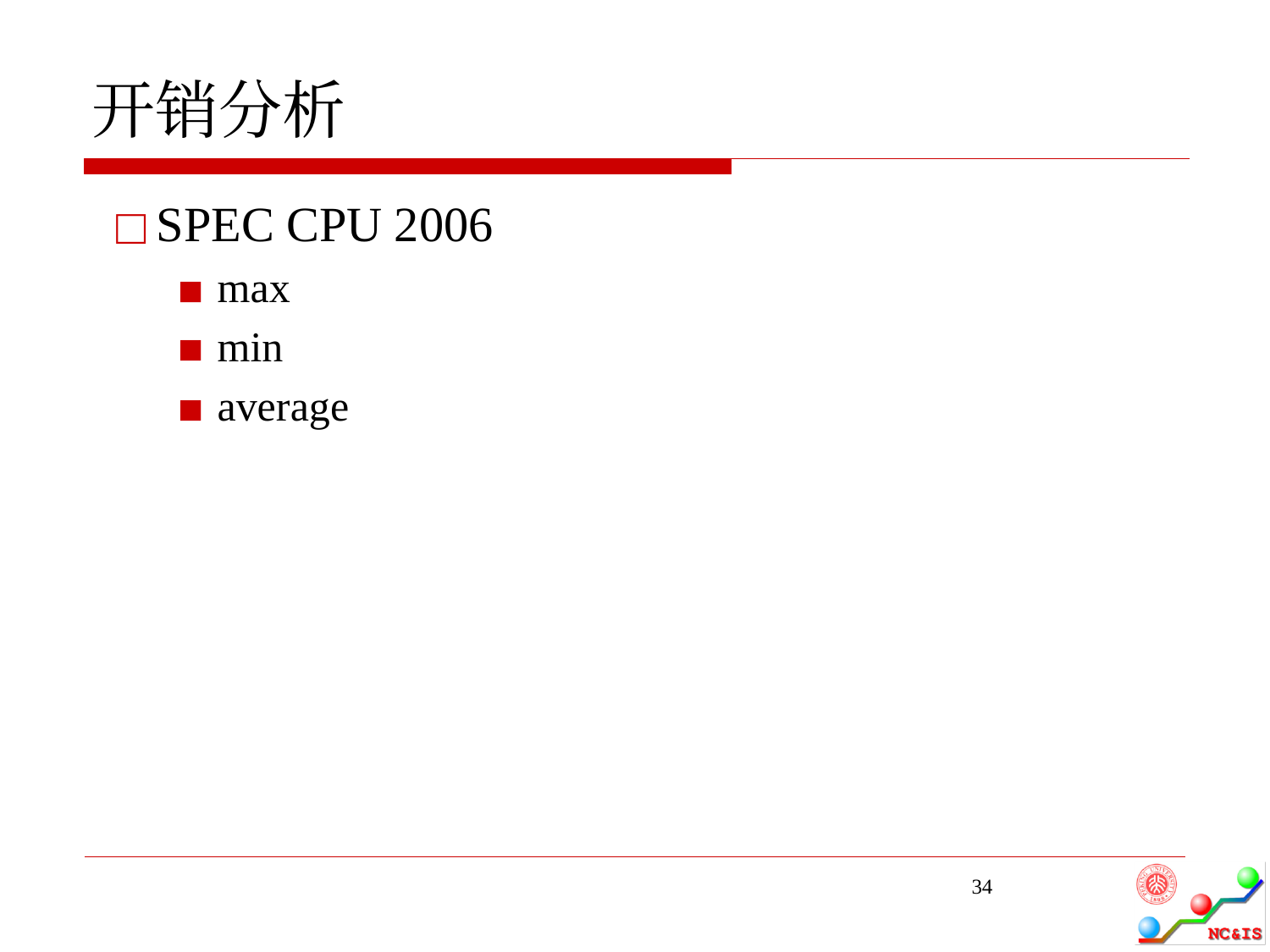

# 开销分析
SPEC CPU 2006
max
min
average
34